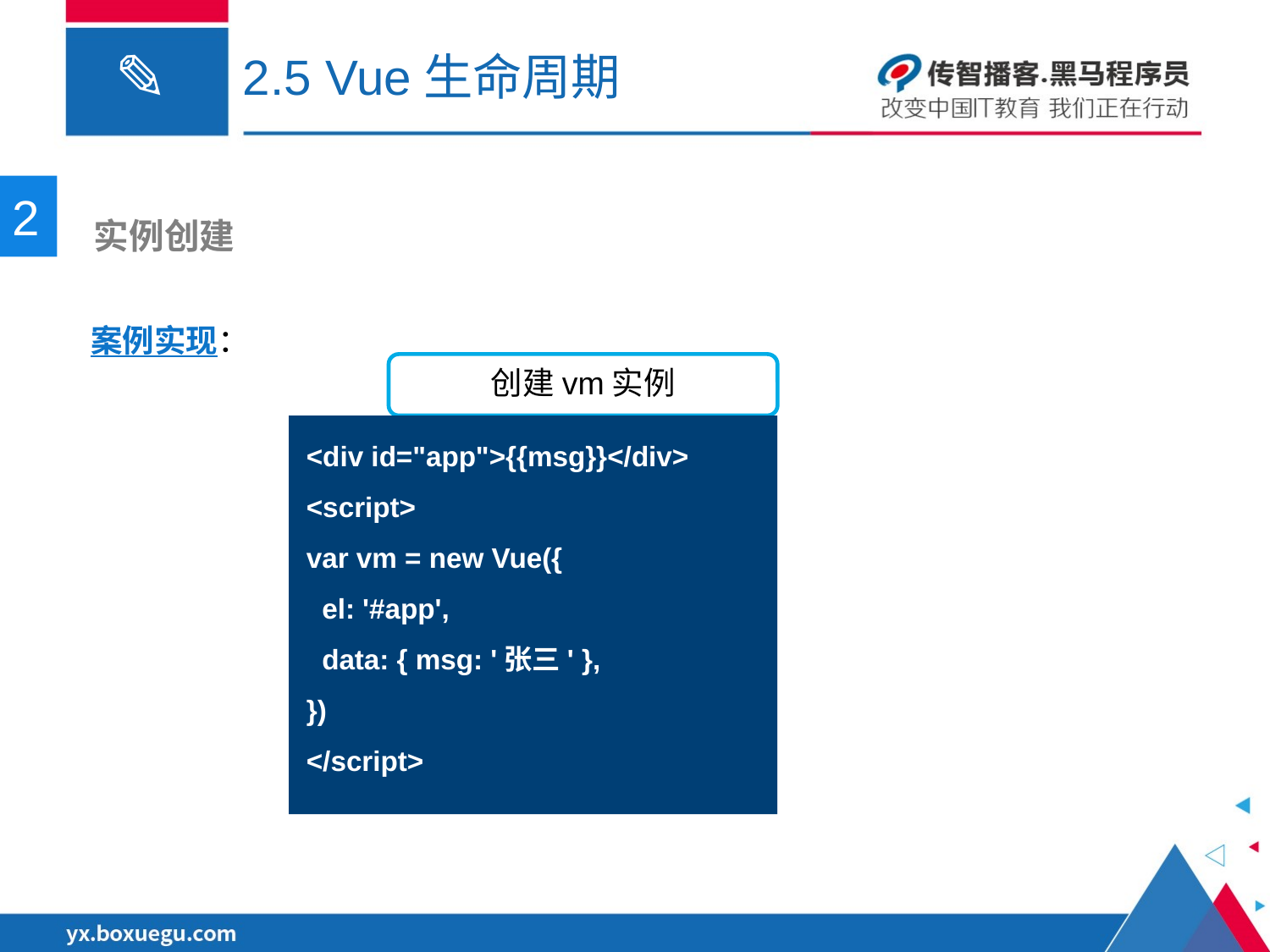

# 2.5 Vue生命周期

2
  实例创建
案例实现：
创建vm实例

<div id="app">{{msg}}</div>
<script>
var vm = new Vue({
  el: '#app',
  data: { msg: '张三' },
})
</script>